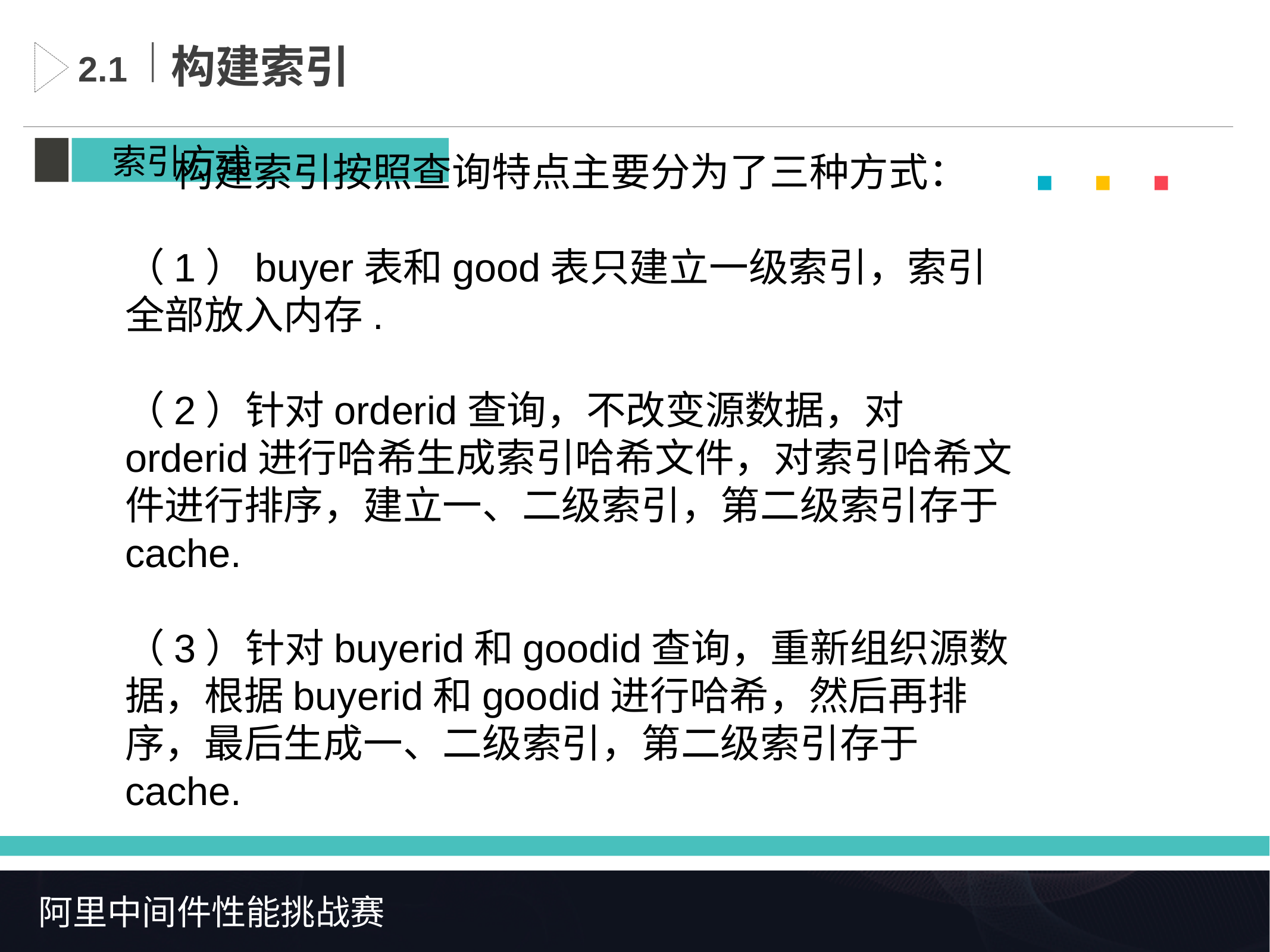

构建索引

2.1

· · ·

索引方式

构建索引按照查询特点主要分为了三种方式：

（1）buyer表和good表只建立一级索引，索引全部放入内存.

（2）针对orderid查询，不改变源数据，对orderid进行哈希生成索引哈希文件，对索引哈希文件进行排序，建立一、二级索引，第二级索引存于cache.

（3）针对buyerid和goodid查询，重新组织源数据，根据buyerid和goodid进行哈希，然后再排序，最后生成一、二级索引，第二级索引存于cache.